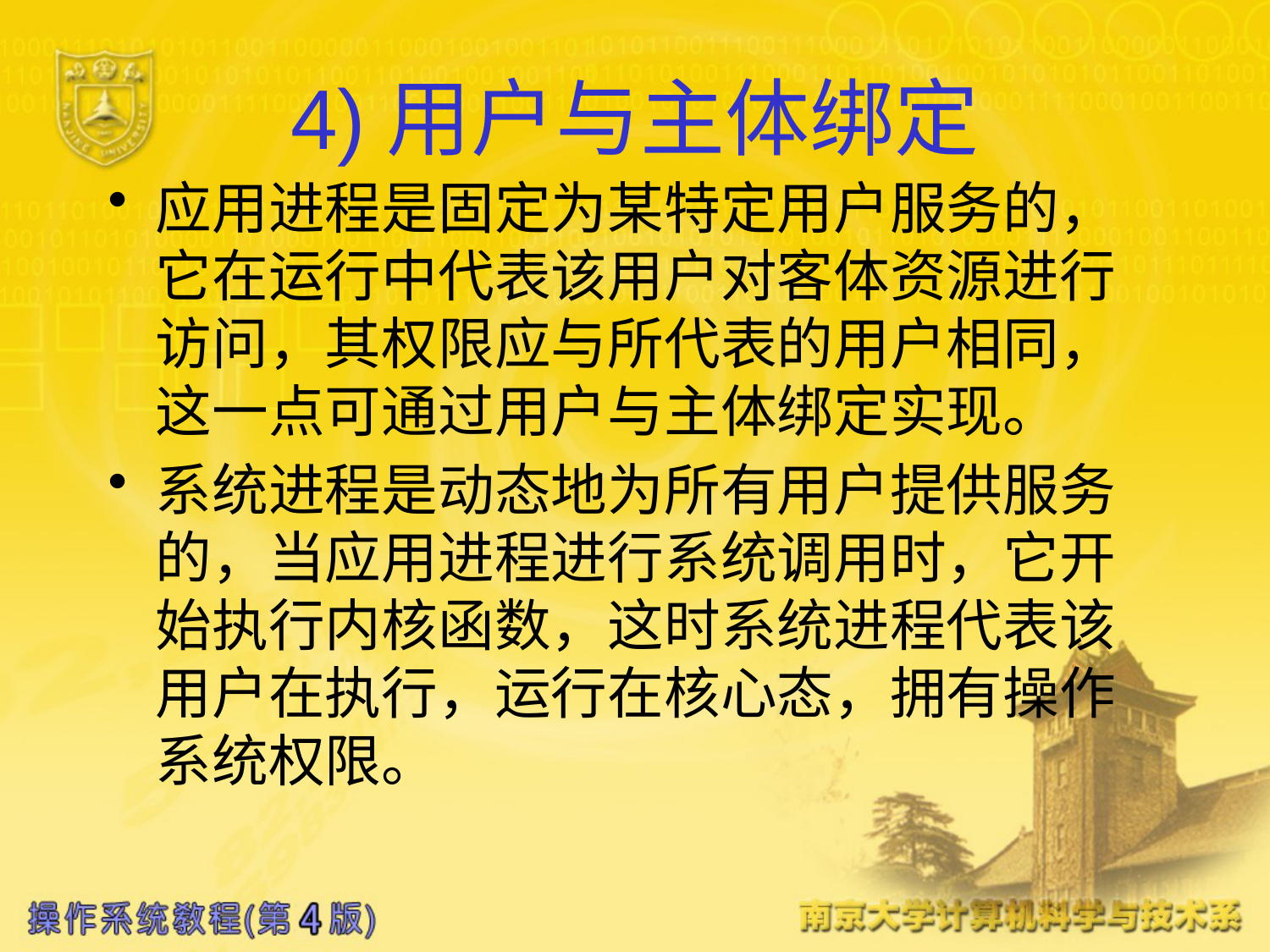

# 4)用户与主体绑定
应用进程是固定为某特定用户服务的，它在运行中代表该用户对客体资源进行访问，其权限应与所代表的用户相同，这一点可通过用户与主体绑定实现。
系统进程是动态地为所有用户提供服务的，当应用进程进行系统调用时，它开始执行内核函数，这时系统进程代表该用户在执行，运行在核心态，拥有操作系统权限。